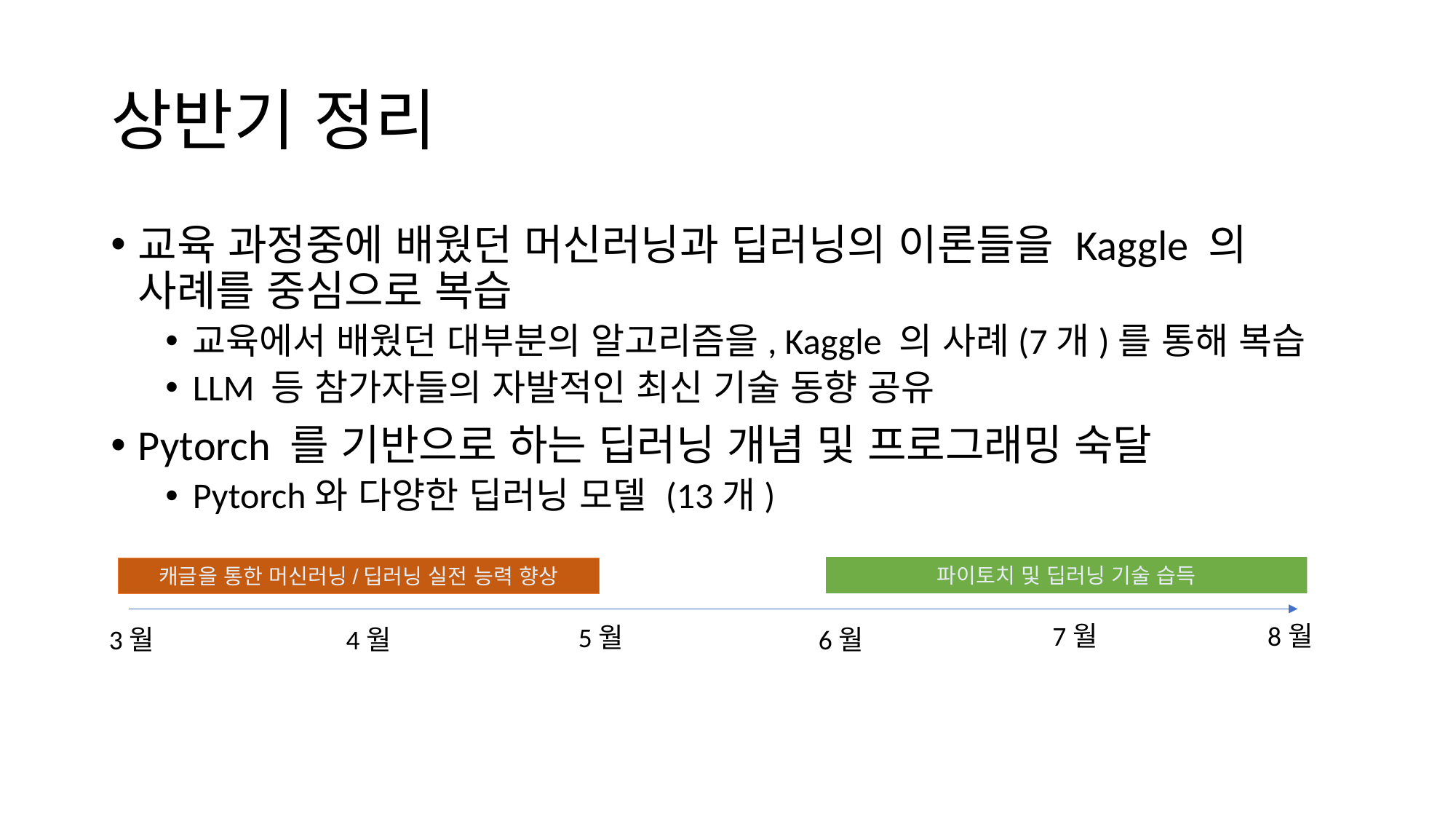

# 상반기 정리
교육 과정중에 배웠던 머신러닝과 딥러닝의 이론들을 Kaggle 의 사례를 중심으로 복습
교육에서 배웠던 대부분의 알고리즘을, Kaggle 의 사례(7개)를 통해 복습
LLM 등 참가자들의 자발적인 최신 기술 동향 공유
Pytorch 를 기반으로 하는 딥러닝 개념 및 프로그래밍 숙달
Pytorch와 다양한 딥러닝 모델 (13개)
파이토치 및 딥러닝 기술 습득
캐글을 통한 머신러닝/딥러닝 실전 능력 향상
7월
8월
5월
3월
4월
6월